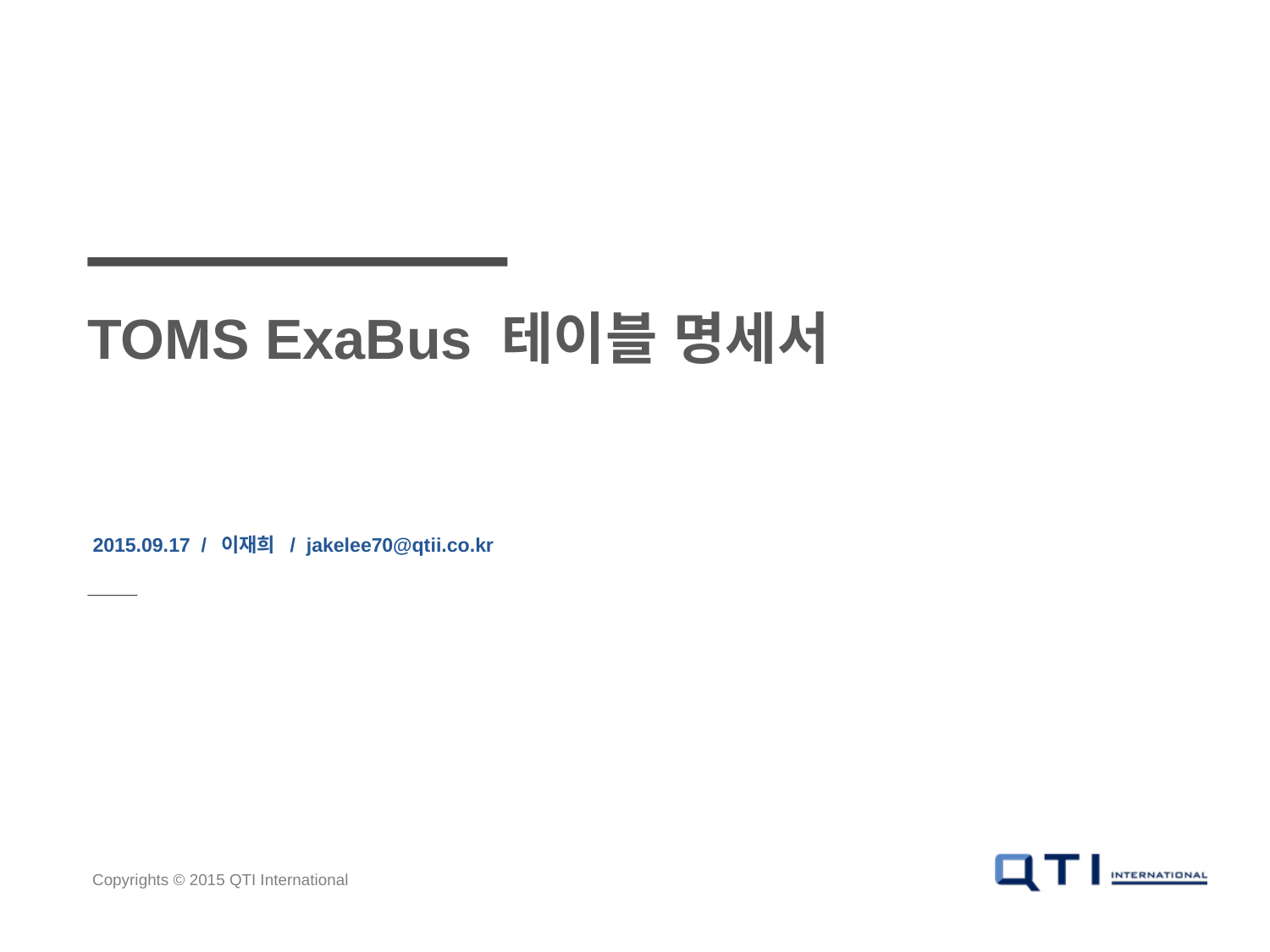

TOMS ExaBus 테이블 명세서
2015.09.17  /  이재희  /  jakelee70@qtii.co.kr